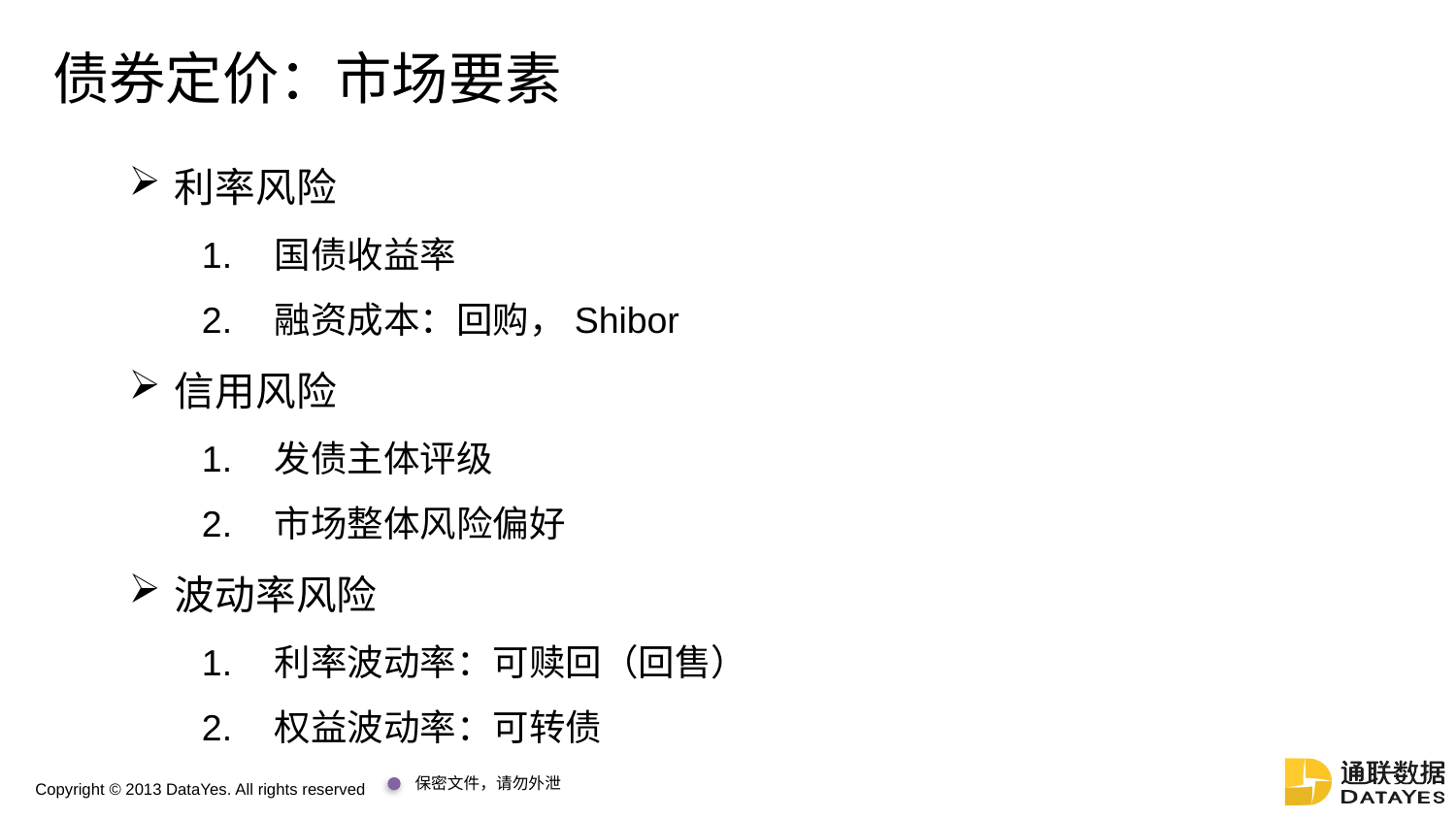

# 债券定价：市场要素
利率风险
国债收益率
融资成本：回购，Shibor
信用风险
发债主体评级
市场整体风险偏好
波动率风险
利率波动率：可赎回（回售）
权益波动率：可转债